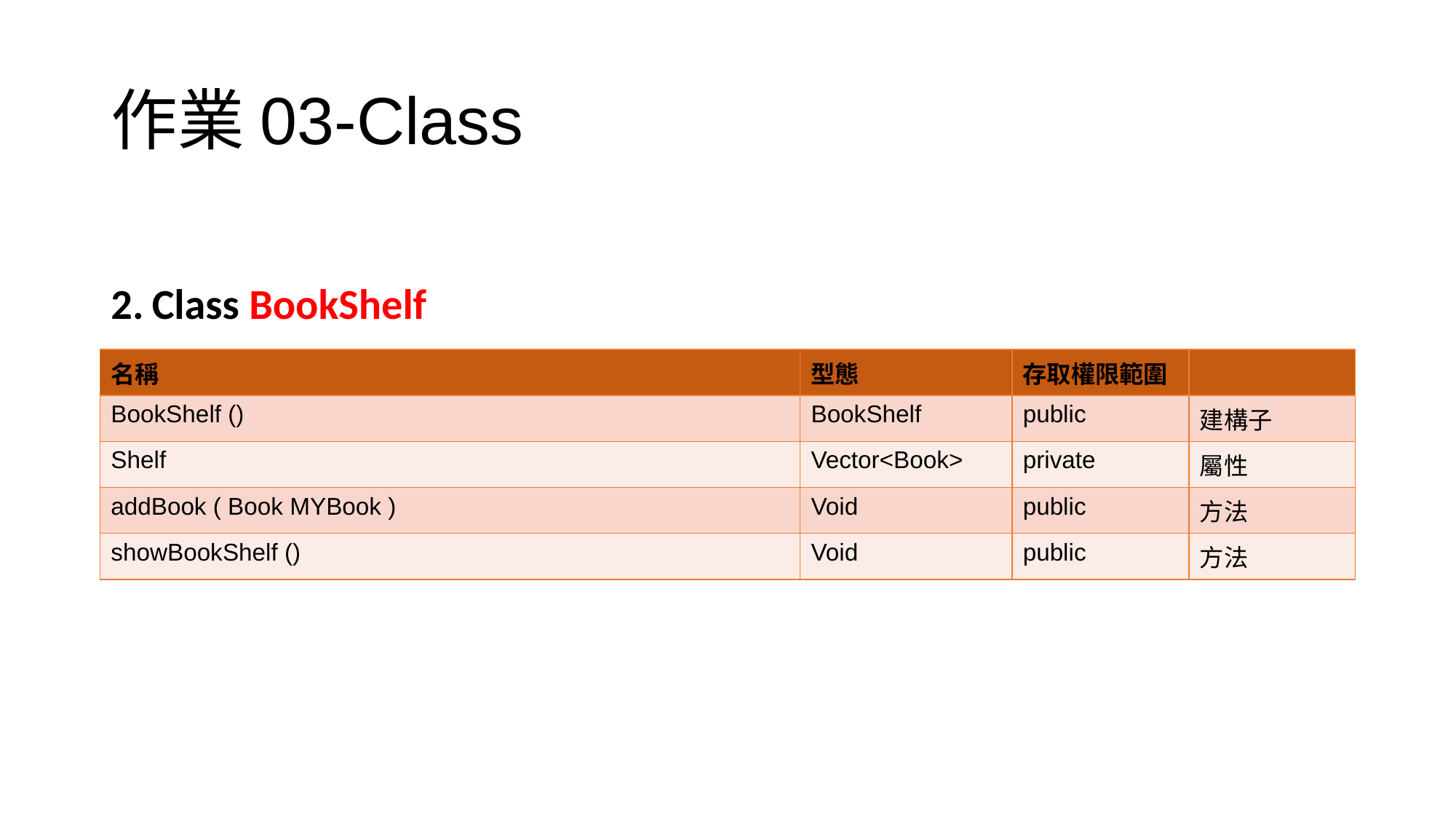

# 作業03-Class
Class BookShelf
| 名稱 | 型態 | 存取權限範圍 |  |
| --- | --- | --- | --- |
| BookShelf () | BookShelf | public | 建構子 |
| Shelf | Vector<Book> | private | 屬性 |
| addBook ( Book MYBook ) | Void | public | 方法 |
| showBookShelf () | Void | public | 方法 |